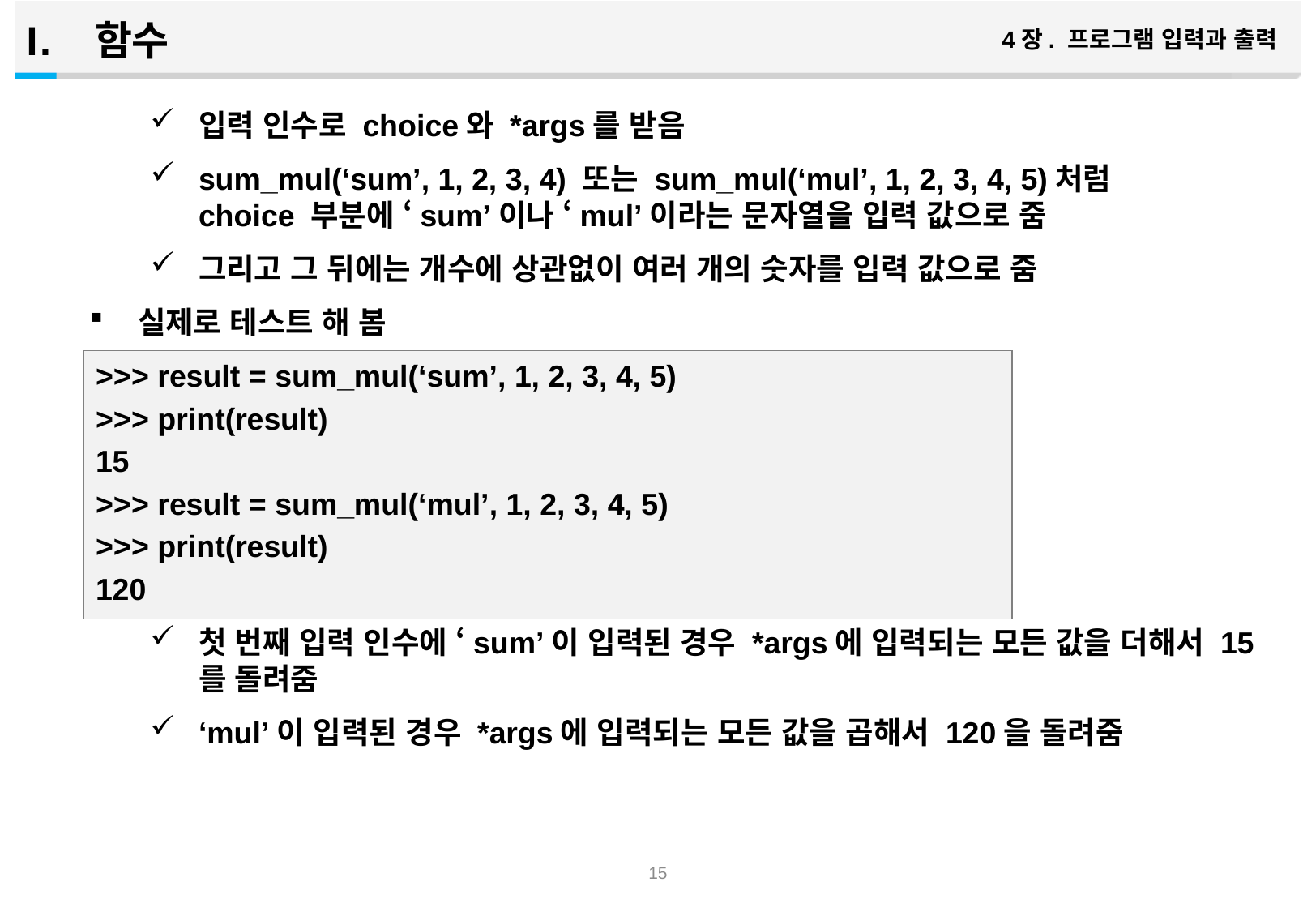

함수
4장. 프로그램 입력과 출력
입력 인수로 choice와 *args를 받음
sum_mul(‘sum’, 1, 2, 3, 4) 또는 sum_mul(‘mul’, 1, 2, 3, 4, 5)처럼             choice 부분에 ‘sum’이나 ‘mul’이라는 문자열을 입력 값으로 줌
그리고 그 뒤에는 개수에 상관없이 여러 개의 숫자를 입력 값으로 줌
실제로 테스트 해 봄

첫 번째 입력 인수에 ‘sum’이 입력된 경우 *args에 입력되는 모든 값을 더해서 15를 돌려줌
‘mul’이 입력된 경우 *args에 입력되는 모든 값을 곱해서 120을 돌려줌
>>> result = sum_mul(‘sum’, 1, 2, 3, 4, 5)
>>> print(result)
15
>>> result = sum_mul(‘mul’, 1, 2, 3, 4, 5)
>>> print(result)
120

15